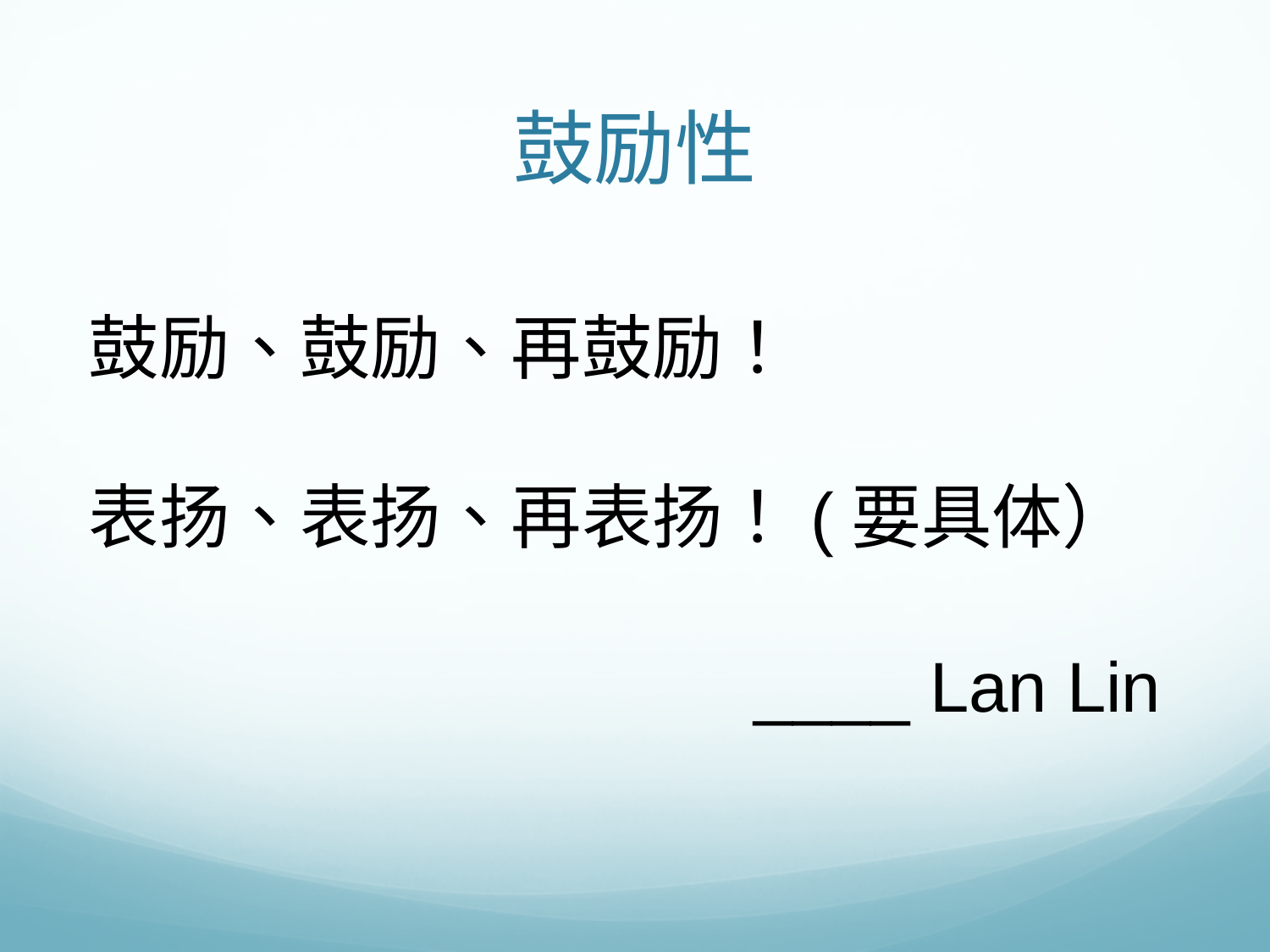

# 鼓励性

鼓励、鼓励、再鼓励！

表扬、表扬、再表扬！(要具体）

____ Lan Lin